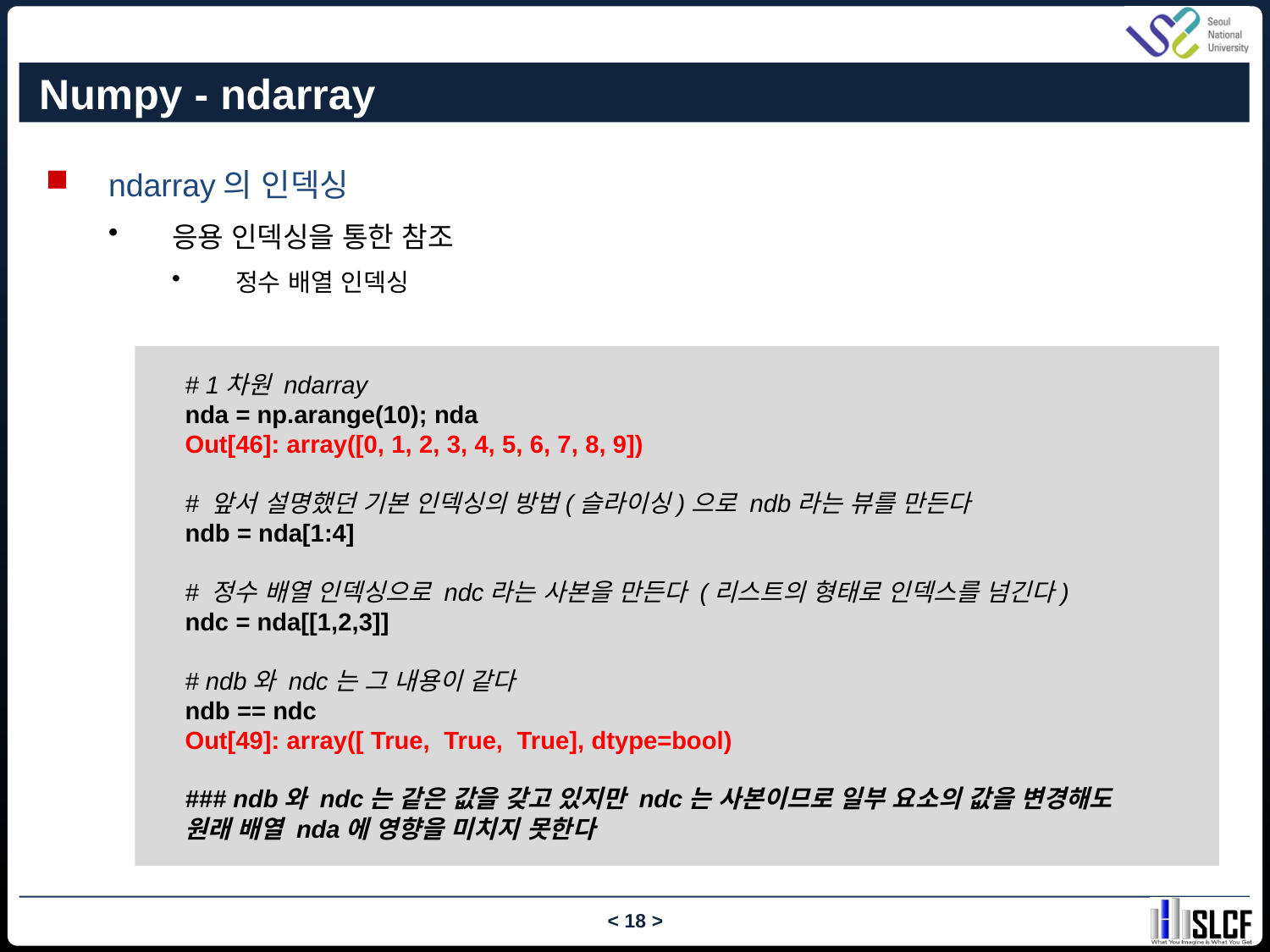

# Numpy - ndarray
ndarray의 인덱싱
응용 인덱싱을 통한 참조
정수 배열 인덱싱
# 1차원 ndarray
nda = np.arange(10); nda
Out[46]: array([0, 1, 2, 3, 4, 5, 6, 7, 8, 9])

# 앞서 설명했던 기본 인덱싱의 방법(슬라이싱)으로 ndb라는 뷰를 만든다
ndb = nda[1:4]

# 정수 배열 인덱싱으로 ndc라는 사본을 만든다 (리스트의 형태로 인덱스를 넘긴다)
ndc = nda[[1,2,3]]

# ndb와 ndc는 그 내용이 같다
ndb == ndc
Out[49]: array([ True,  True,  True], dtype=bool)

### ndb와 ndc는 같은 값을 갖고 있지만 ndc는 사본이므로 일부 요소의 값을 변경해도
원래 배열 nda에 영향을 미치지 못한다